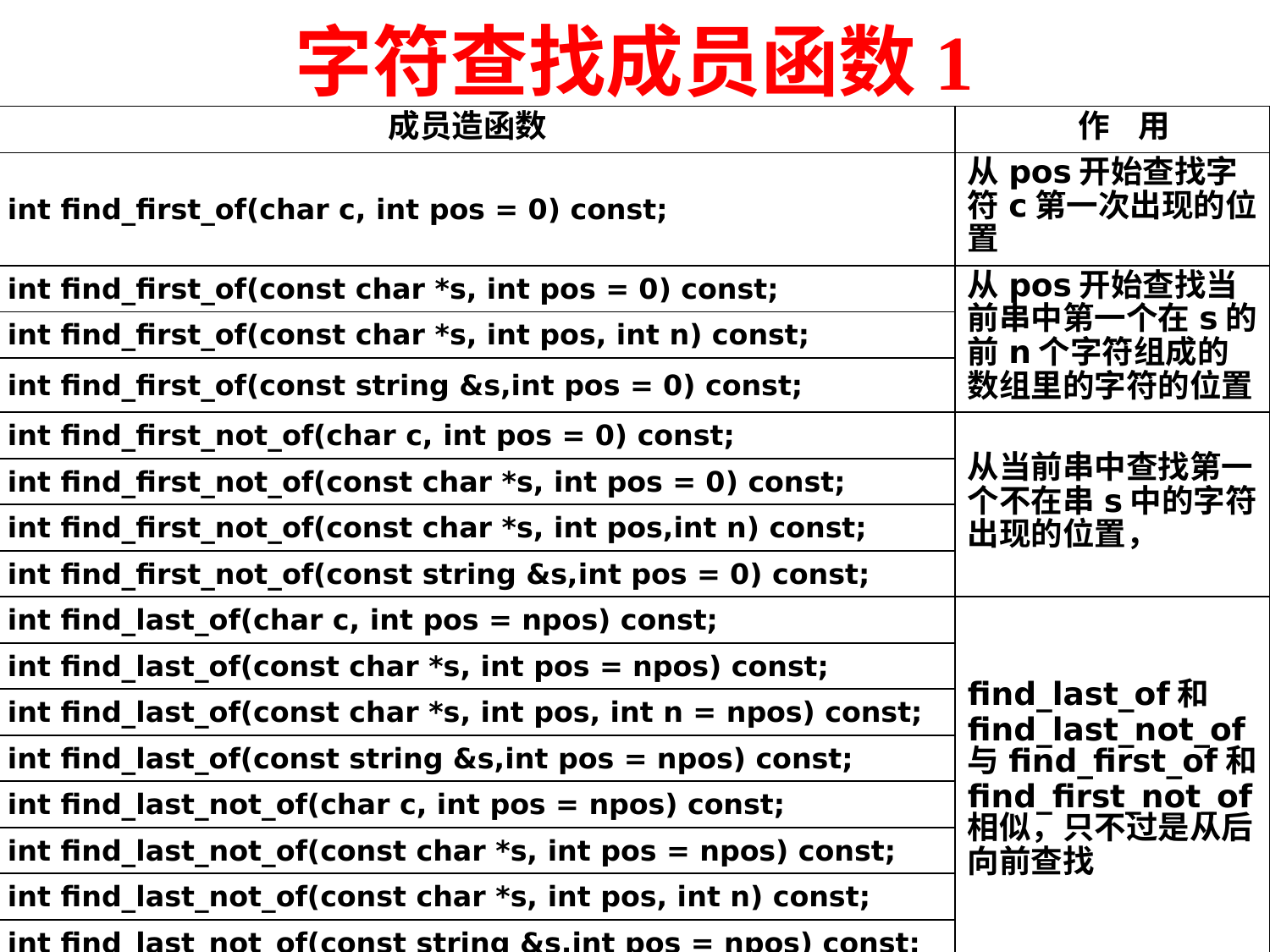

# 字符查找成员函数1
| 成员造函数 | 作 用 |
| --- | --- |
| int find\_first\_of(char c, int pos = 0) const; | 从pos开始查找字符c第一次出现的位置 |
| int find\_first\_of(const char \*s, int pos = 0) const; | 从pos开始查找当前串中第一个在s的前n个字符组成的数组里的字符的位置 |
| int find\_first\_of(const char \*s, int pos, int n) const; |  |
| int find\_first\_of(const string &s,int pos = 0) const; |  |
| int find\_first\_not\_of(char c, int pos = 0) const; | 从当前串中查找第一个不在串s中的字符出现的位置， |
| int find\_first\_not\_of(const char \*s, int pos = 0) const; |  |
| int find\_first\_not\_of(const char \*s, int pos,int n) const; |  |
| int find\_first\_not\_of(const string &s,int pos = 0) const; |  |
| int find\_last\_of(char c, int pos = npos) const; | find\_last\_of和find\_last\_not\_of与find\_first\_of和find\_first\_not\_of相似，只不过是从后向前查找 |
| int find\_last\_of(const char \*s, int pos = npos) const; |  |
| int find\_last\_of(const char \*s, int pos, int n = npos) const; |  |
| int find\_last\_of(const string &s,int pos = npos) const; |  |
| int find\_last\_not\_of(char c, int pos = npos) const; |  |
| int find\_last\_not\_of(const char \*s, int pos = npos) const; |  |
| int find\_last\_not\_of(const char \*s, int pos, int n) const; |  |
| int find\_last\_not\_of(const string &s,int pos = npos) const; |  |